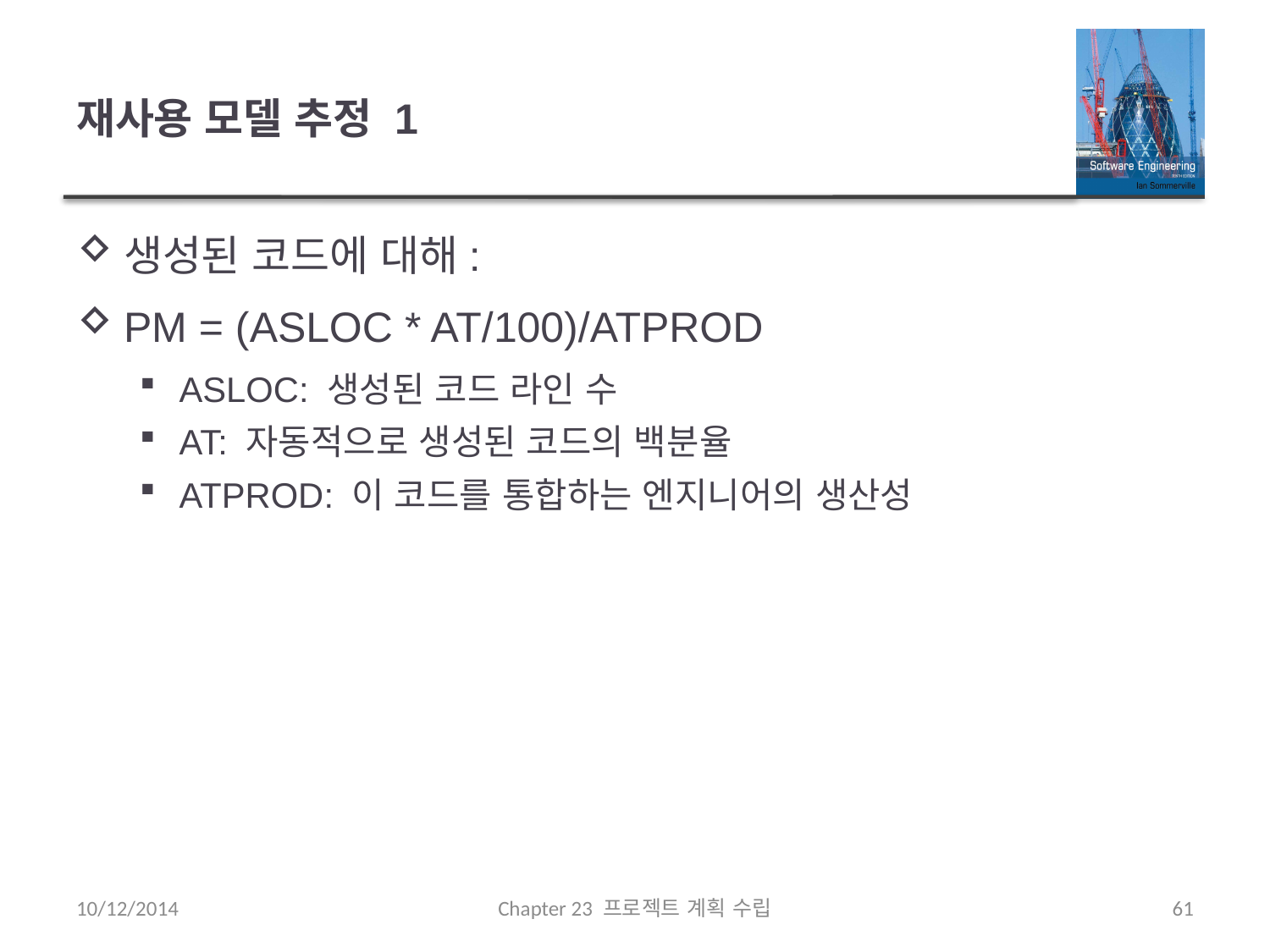

# 재사용 모델 추정 1
생성된 코드에 대해:
PM = (ASLOC * AT/100)/ATPROD
ASLOC: 생성된 코드 라인 수
AT: 자동적으로 생성된 코드의 백분율
ATPROD: 이 코드를 통합하는 엔지니어의 생산성

10/12/2014
Chapter 23 프로젝트 계획 수립
61